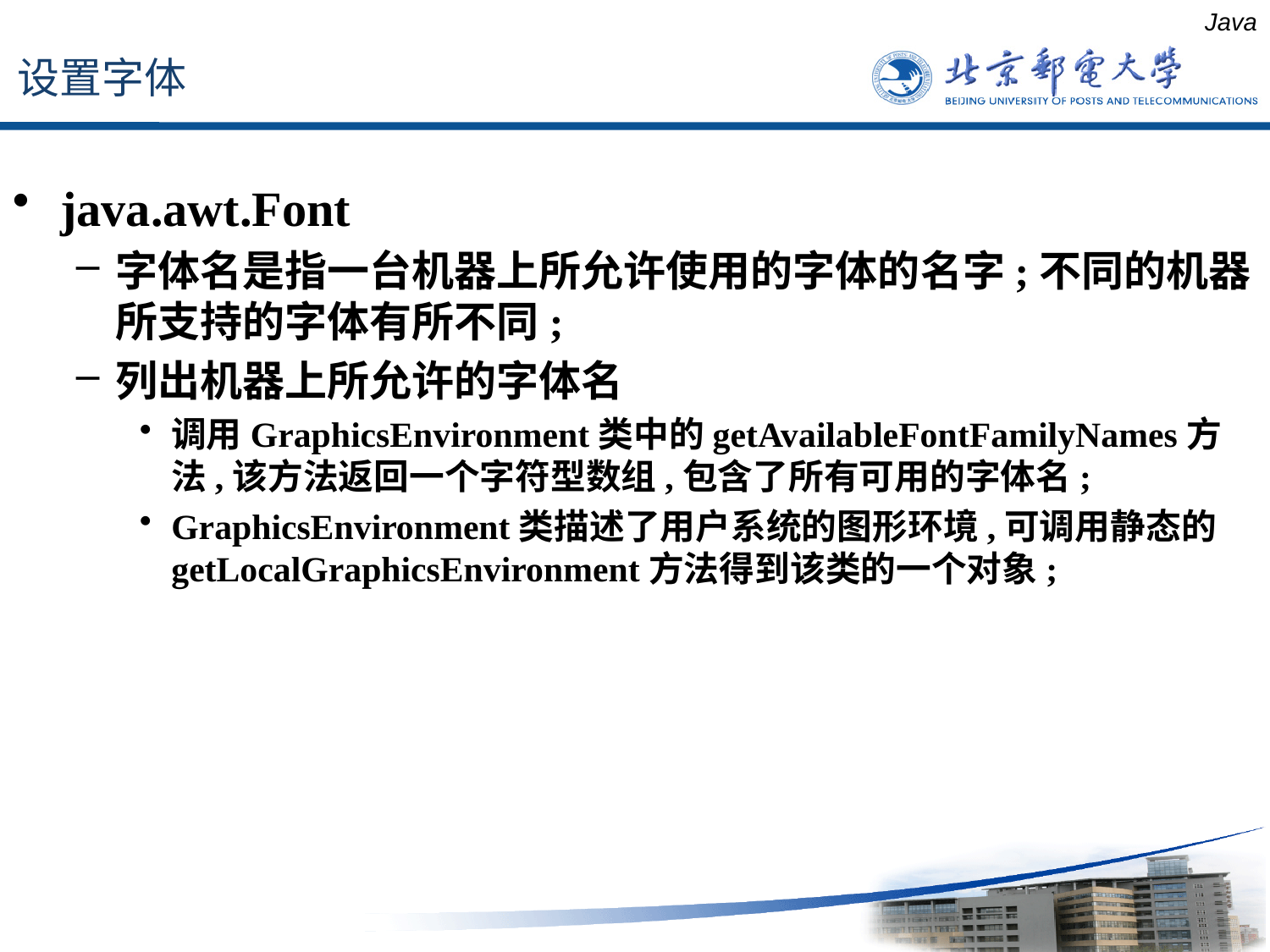

设置字体
Java
java.awt.Font
字体名是指一台机器上所允许使用的字体的名字;不同的机器所支持的字体有所不同;
列出机器上所允许的字体名
调用GraphicsEnvironment类中的getAvailableFontFamilyNames方法,该方法返回一个字符型数组,包含了所有可用的字体名;
GraphicsEnvironment类描述了用户系统的图形环境,可调用静态的getLocalGraphicsEnvironment方法得到该类的一个对象;